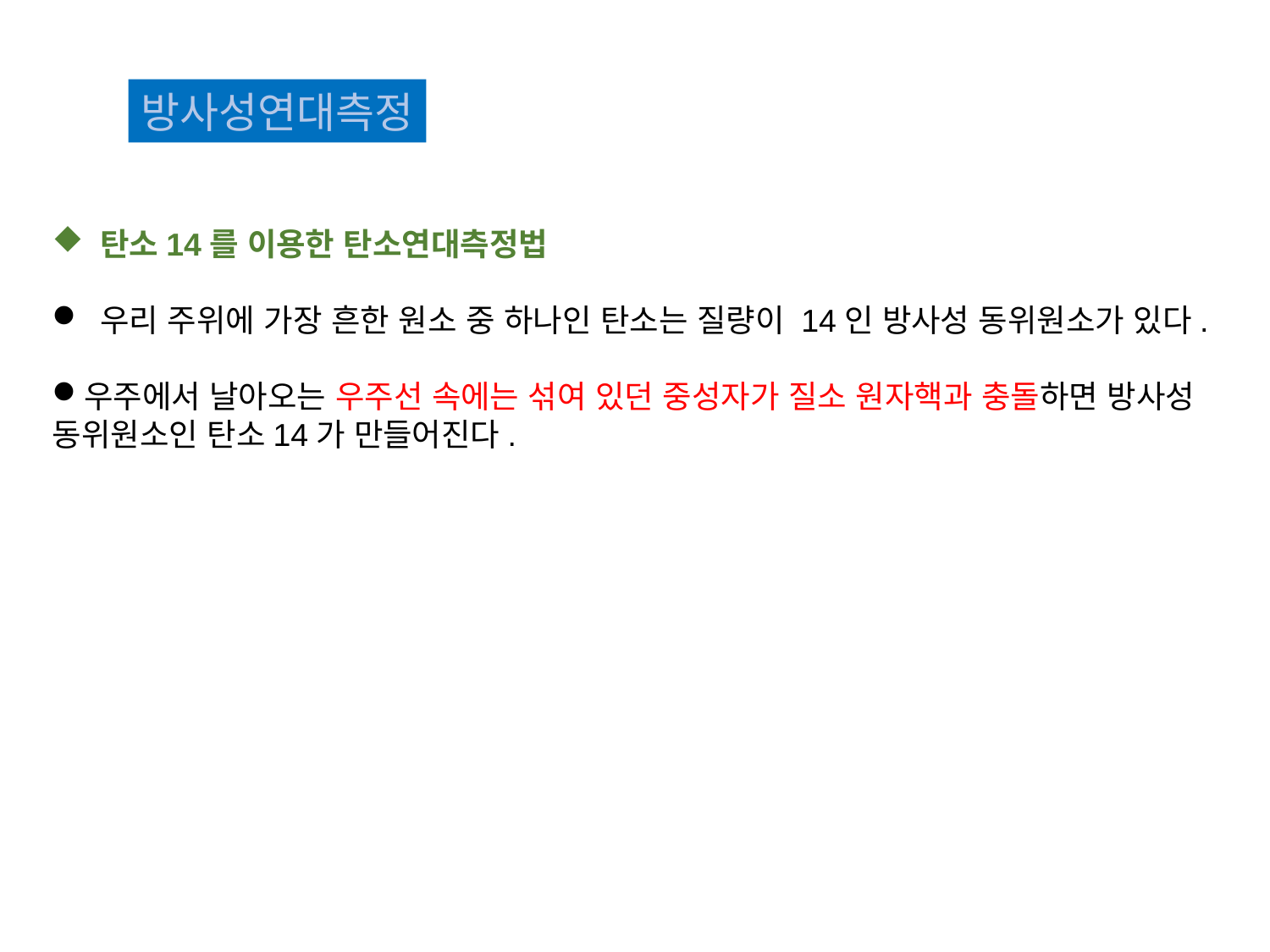

방사성연대측정
 탄소14를 이용한 탄소연대측정법

 우리 주위에 가장 흔한 원소 중 하나인 탄소는 질량이 14인 방사성 동위원소가 있다.

우주에서 날아오는 우주선 속에는 섞여 있던 중성자가 질소 원자핵과 충돌하면 방사성 동위원소인 탄소14가 만들어진다.